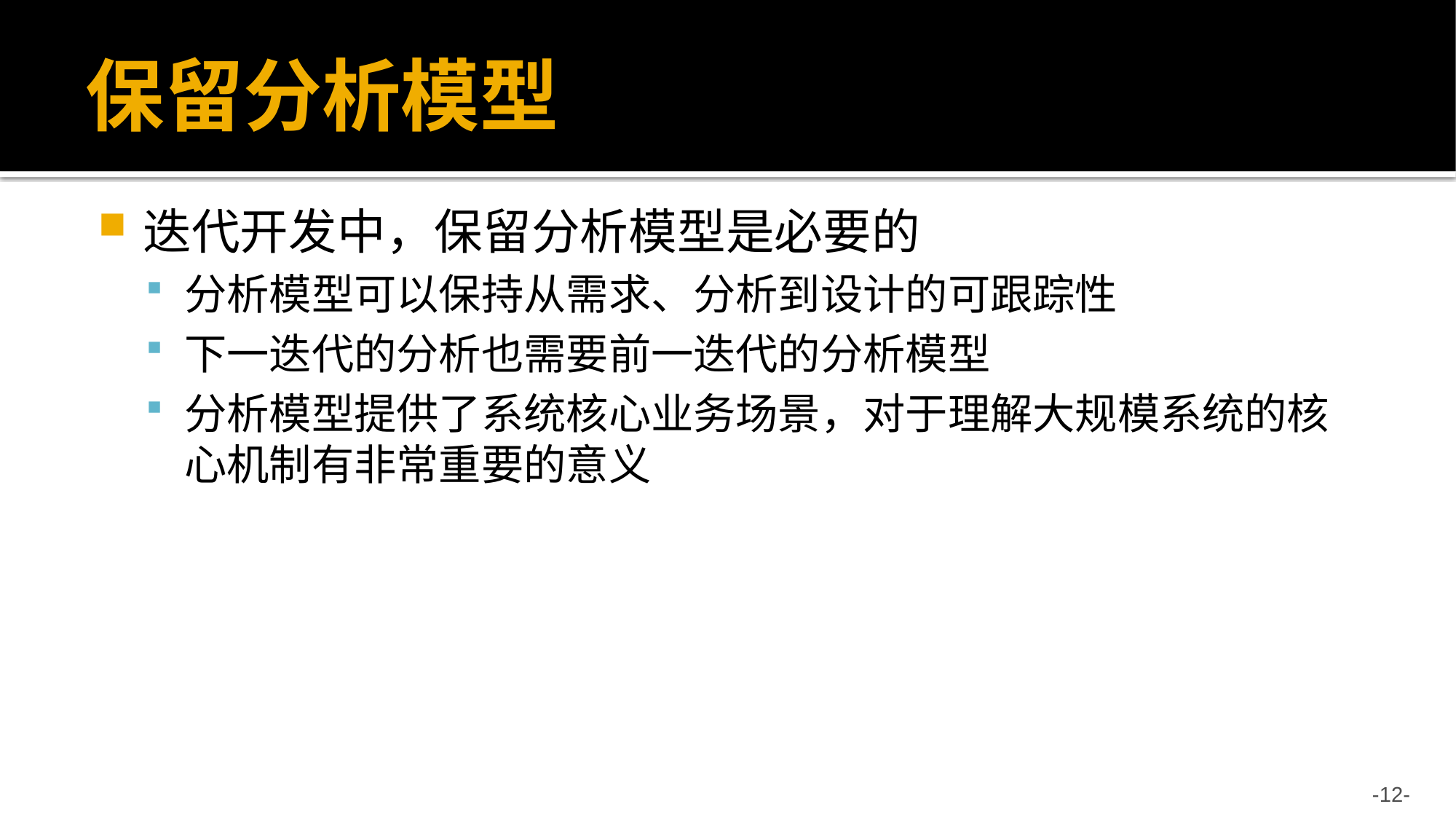

# 保留分析模型
迭代开发中，保留分析模型是必要的
分析模型可以保持从需求、分析到设计的可跟踪性
下一迭代的分析也需要前一迭代的分析模型
分析模型提供了系统核心业务场景，对于理解大规模系统的核心机制有非常重要的意义

-12-